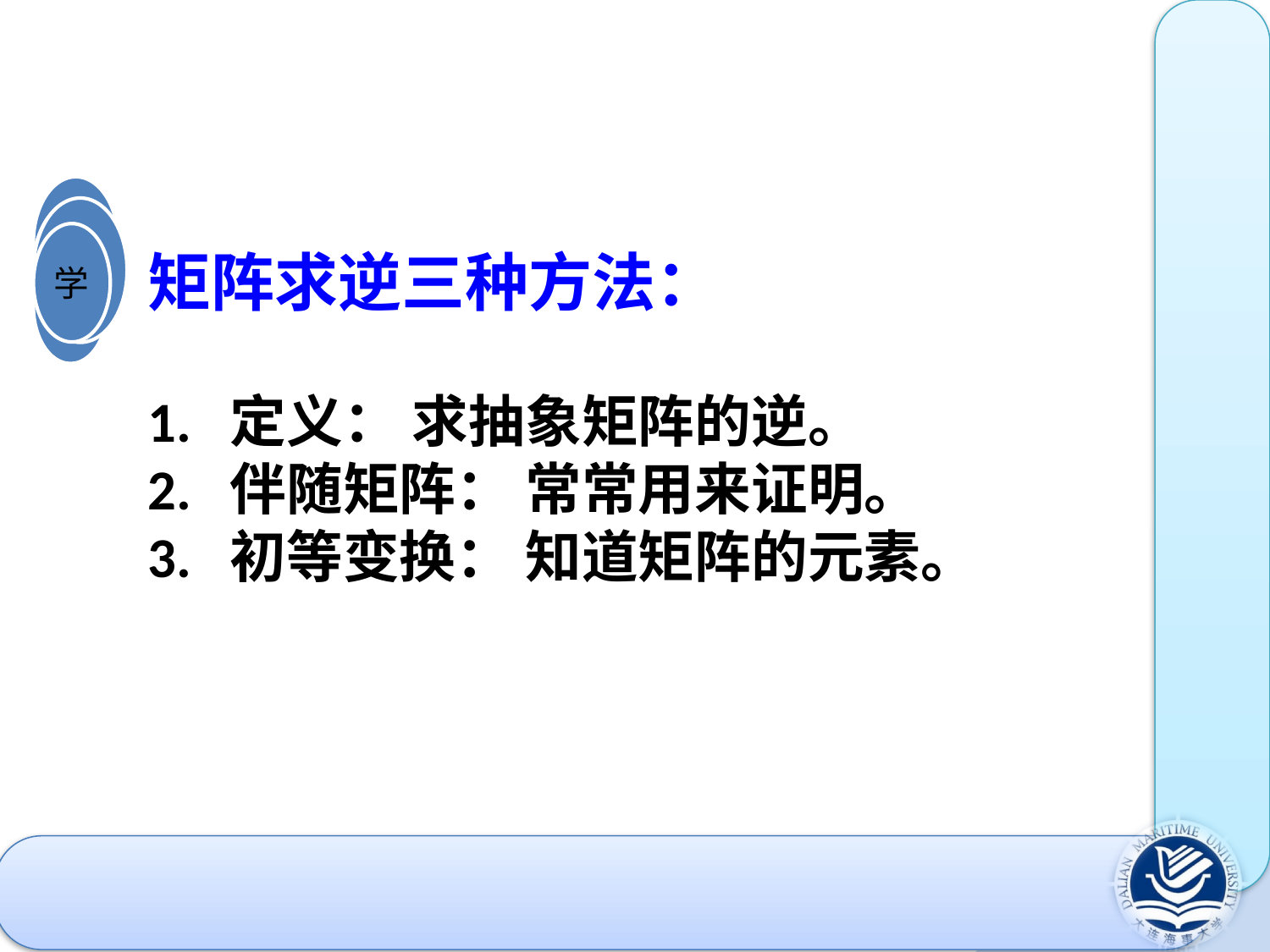

矩阵求逆三种方法：

1.  定义： 求抽象矩阵的逆。
2.  伴随矩阵： 常常用来证明。
3.  初等变换： 知道矩阵的元素。